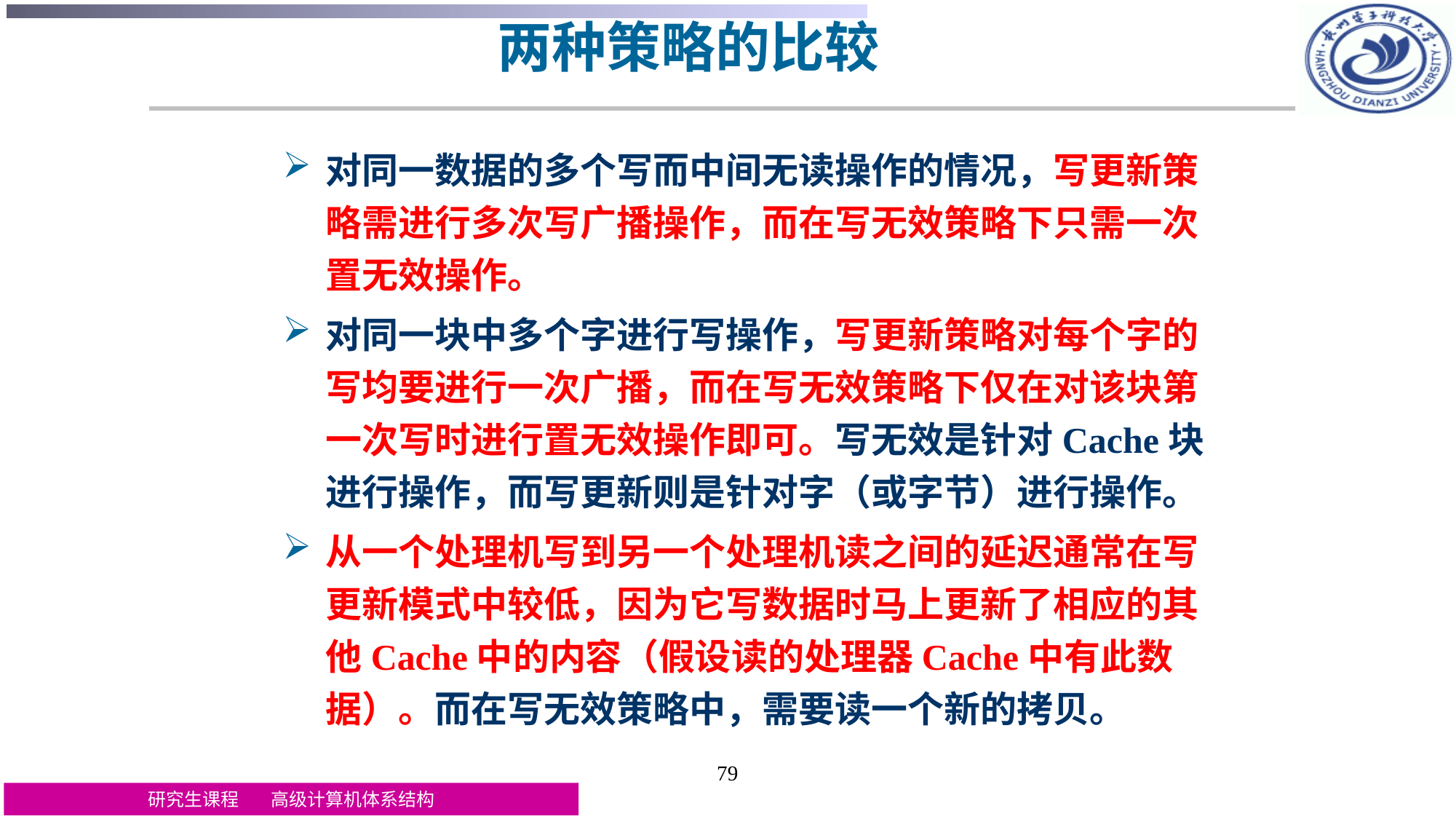

# 两种策略的比较

对同一数据的多个写而中间无读操作的情况，写更新策略需进行多次写广播操作，而在写无效策略下只需一次置无效操作。
对同一块中多个字进行写操作，写更新策略对每个字的写均要进行一次广播，而在写无效策略下仅在对该块第一次写时进行置无效操作即可。写无效是针对Cache块进行操作，而写更新则是针对字（或字节）进行操作。
从一个处理机写到另一个处理机读之间的延迟通常在写更新模式中较低，因为它写数据时马上更新了相应的其他Cache中的内容（假设读的处理器Cache中有此数据）。而在写无效策略中，需要读一个新的拷贝。
79